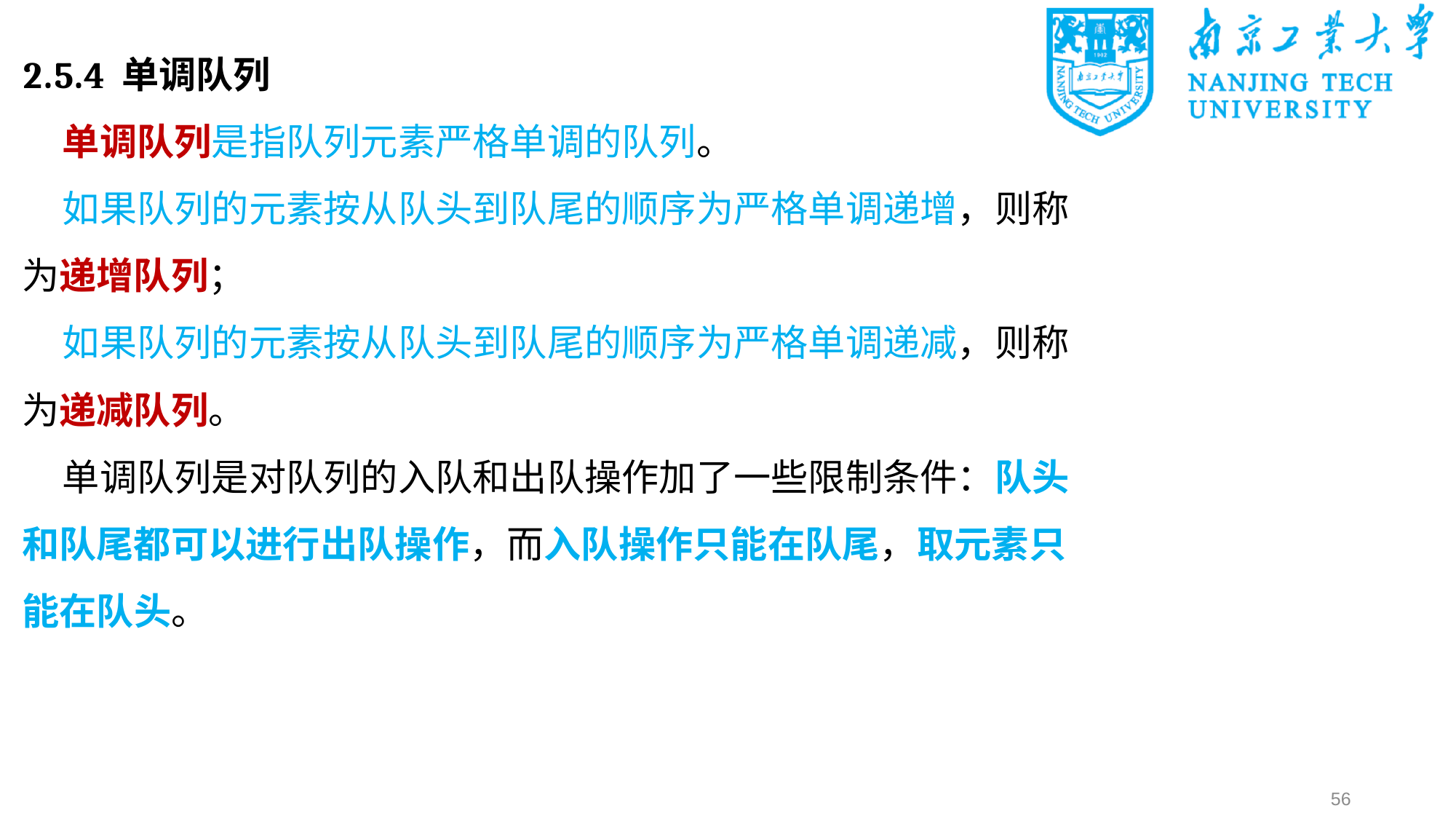

2.5.4 单调队列
单调队列是指队列元素严格单调的队列。
如果队列的元素按从队头到队尾的顺序为严格单调递增，则称为递增队列；
如果队列的元素按从队头到队尾的顺序为严格单调递减，则称为递减队列。
单调队列是对队列的入队和出队操作加了一些限制条件：队头和队尾都可以进行出队操作，而入队操作只能在队尾，取元素只能在队头。
56